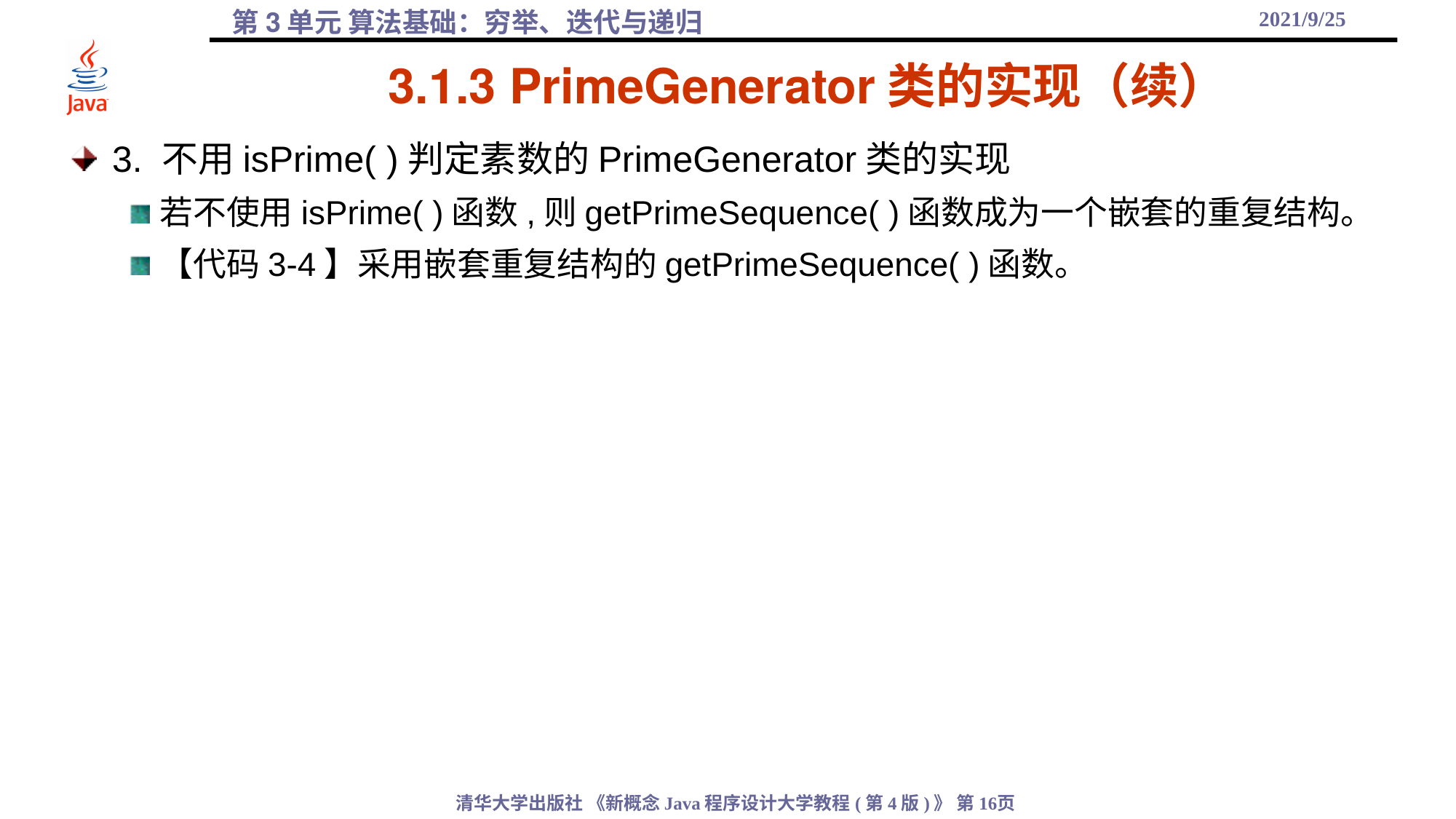

2021/9/25
# 3.1.3 PrimeGenerator类的实现（续）
3. 不用isPrime( )判定素数的PrimeGenerator类的实现
若不使用isPrime( )函数,则getPrimeSequence( )函数成为一个嵌套的重复结构。
【代码3-4】采用嵌套重复结构的getPrimeSequence( )函数。